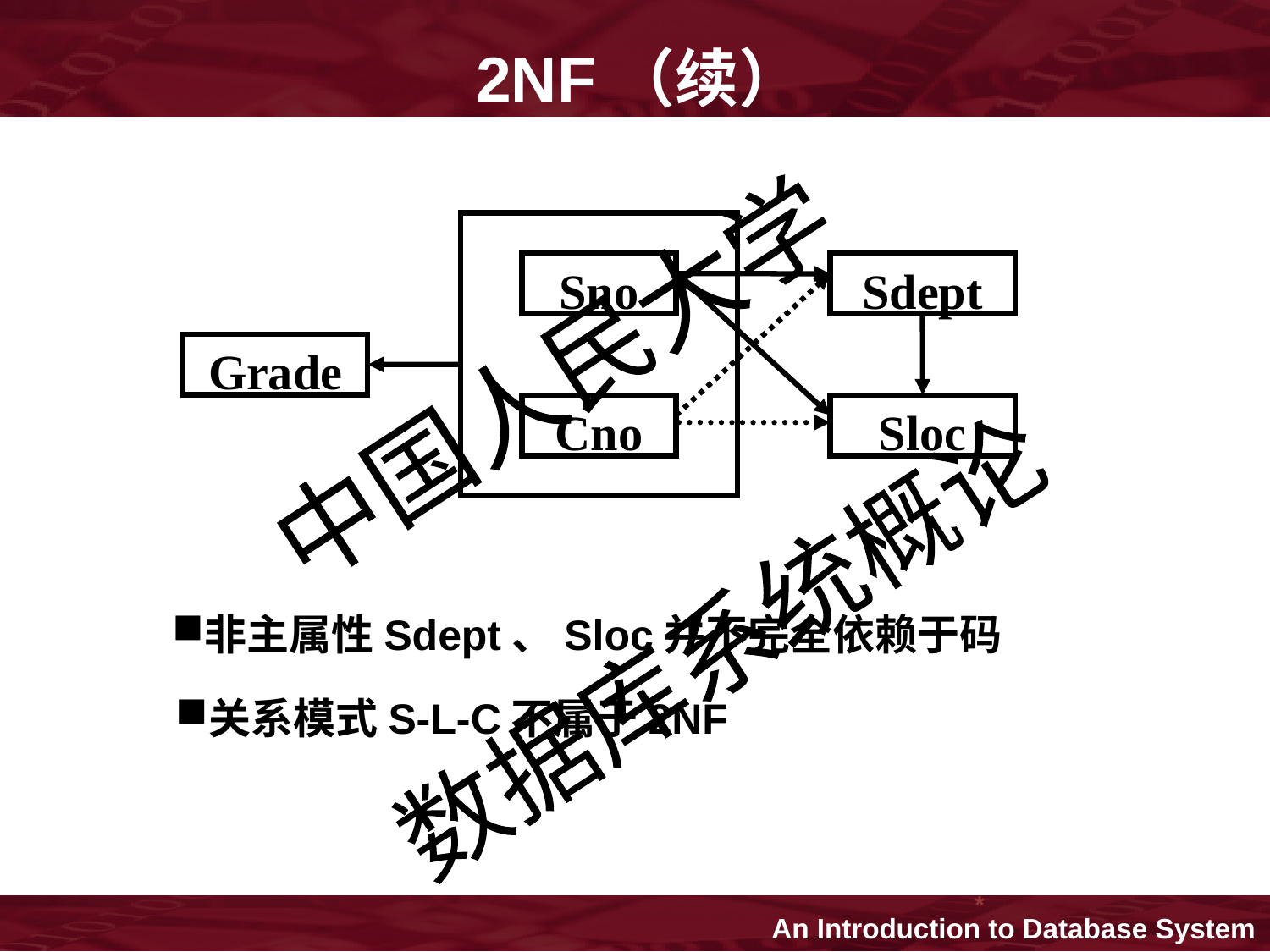

2NF（续）

Sno
Sdept

Grade

Cno
Sloc

非主属性Sdept、Sloc并不完全依赖于码
关系模式S-L-C不属于2NF

*